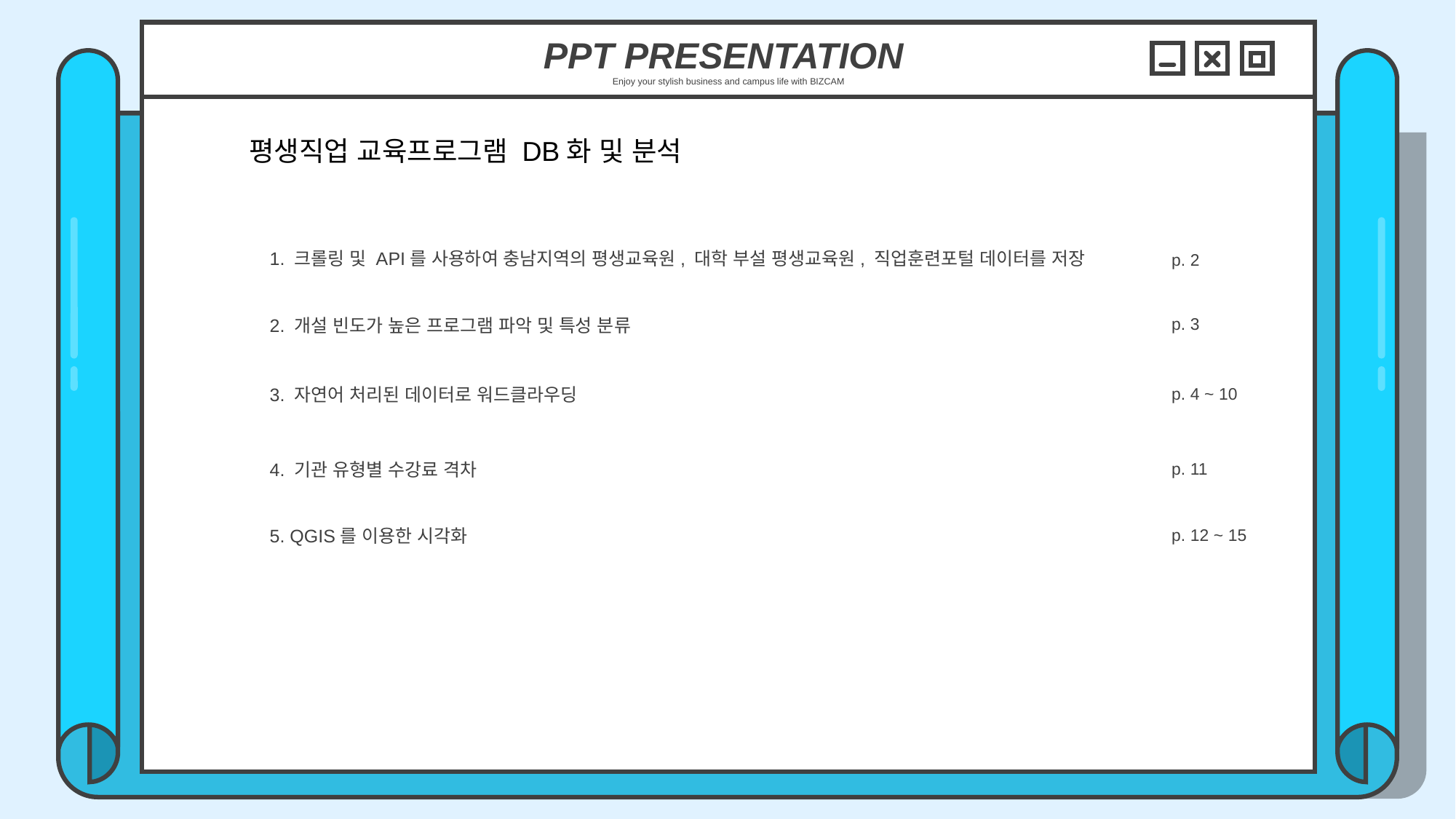

PPT PRESENTATION
Enjoy your stylish business and campus life with BIZCAM

평생직업 교육프로그램 DB화 및 분석
1. 크롤링 및 API를 사용하여 충남지역의 평생교육원, 대학 부설 평생교육원, 직업훈련포털 데이터를 저장
p. 2
2. 개설 빈도가 높은 프로그램 파악 및 특성 분류
p. 3
3. 자연어 처리된 데이터로 워드클라우딩
p. 4 ~ 10
4. 기관 유형별 수강료 격차
p. 11
5. QGIS를 이용한 시각화
p. 12 ~ 15